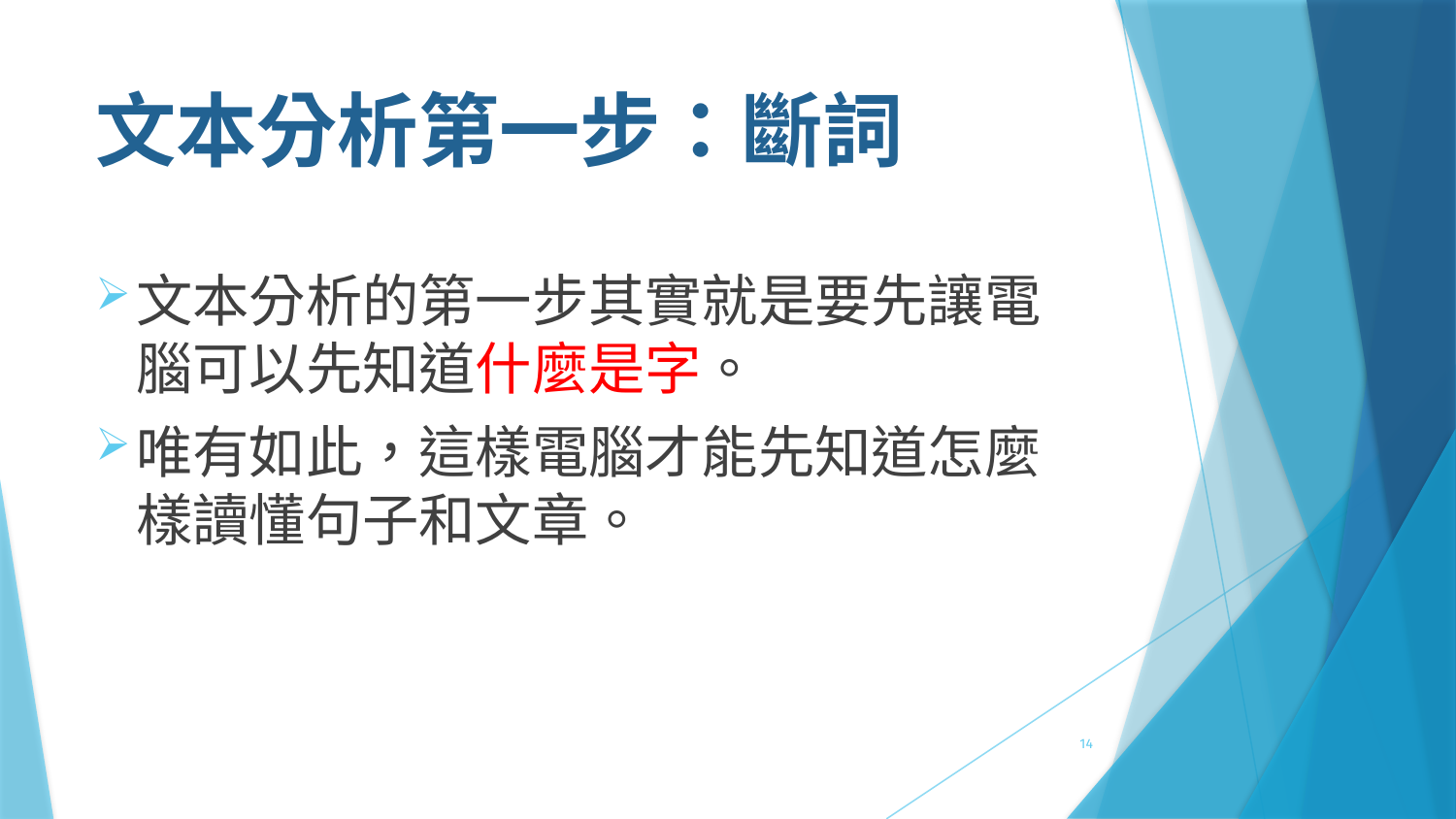

# 文本分析第一步：斷詞
文本分析的第一步其實就是要先讓電腦可以先知道什麼是字。
唯有如此，這樣電腦才能先知道怎麼樣讀懂句子和文章。

14